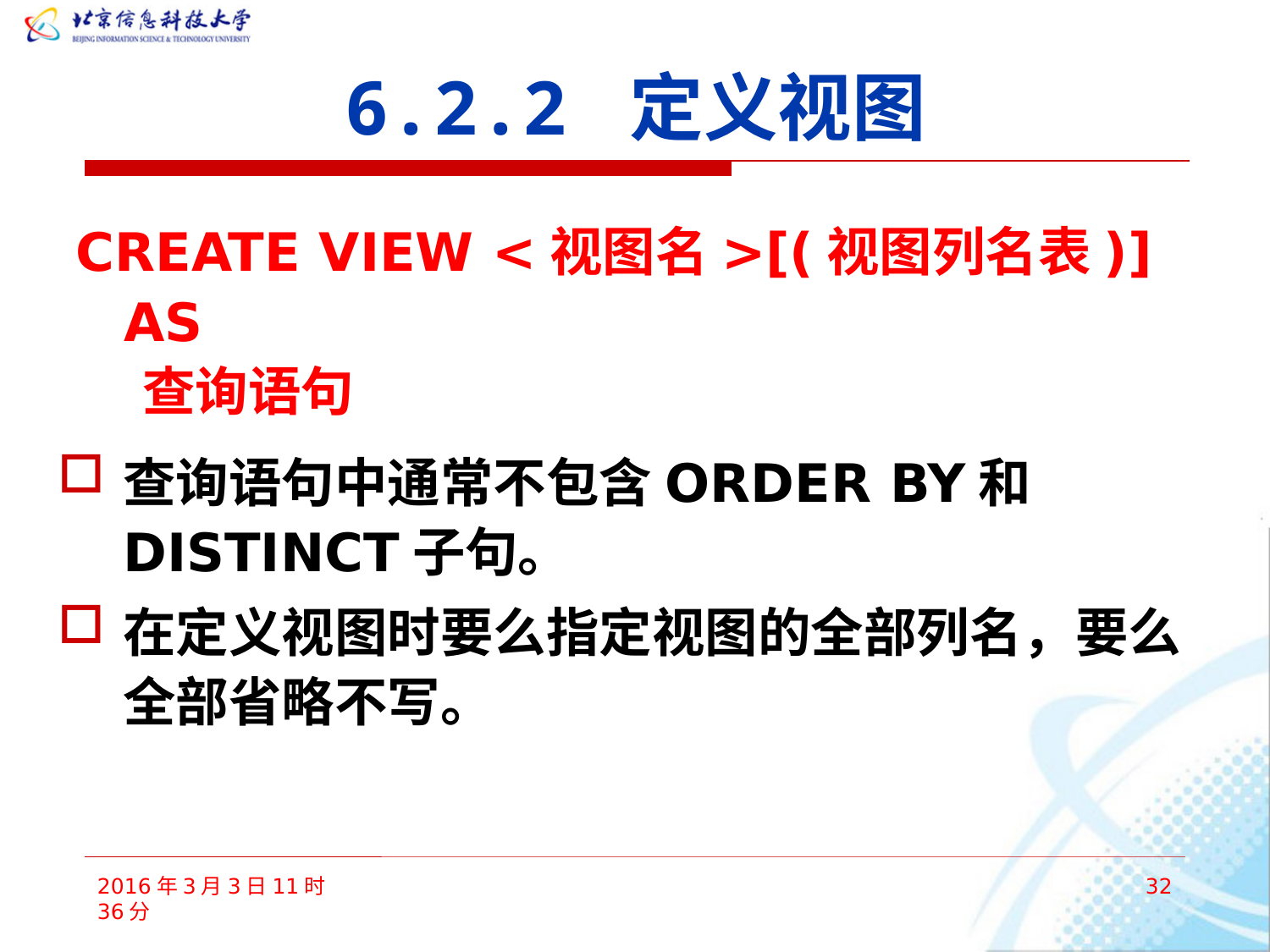

# 6.2.2 定义视图
 CREATE VIEW <视图名>[(视图列名表)]
	AS
      查询语句
查询语句中通常不包含ORDER BY和DISTINCT子句。
在定义视图时要么指定视图的全部列名，要么全部省略不写。
2016年3月3日11时36分
32